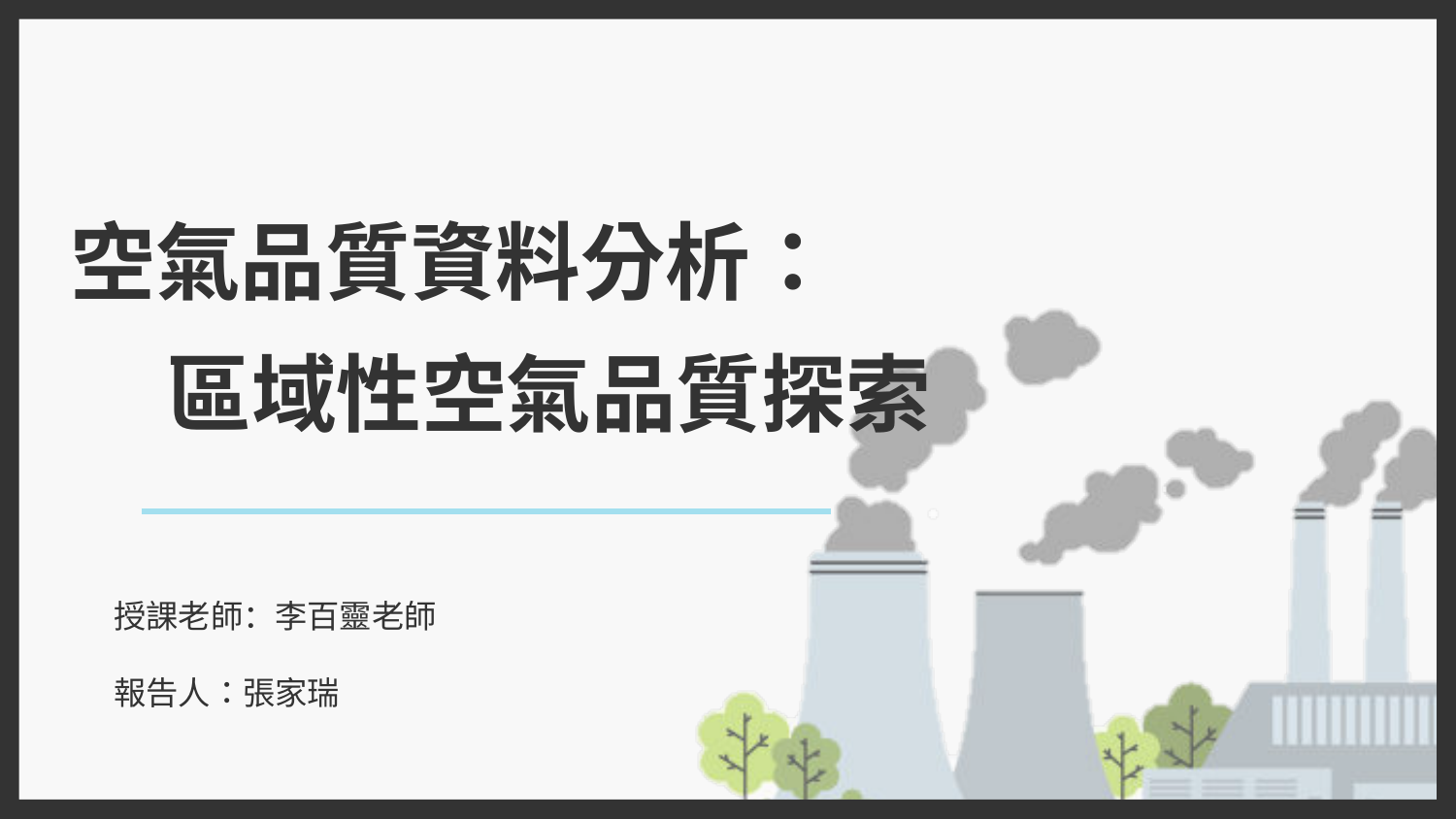

# 空氣品質資料分析： 區域性空氣品質探索
授課老師：李百靈老師
報告人：張家瑞